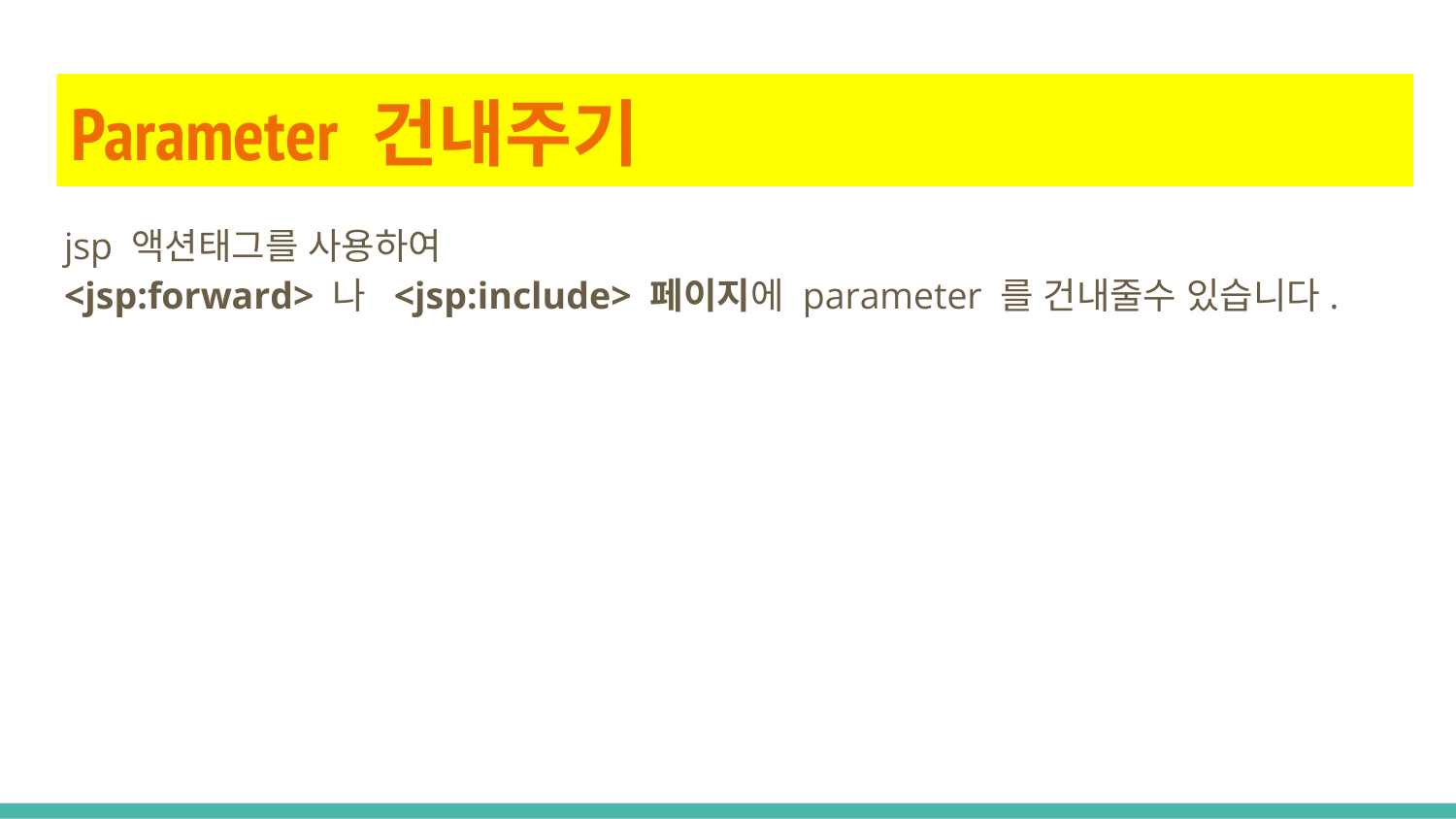

# Parameter 건내주기
jsp 액션태그를 사용하여
<jsp:forward> 나  <jsp:include> 페이지에 parameter 를 건내줄수 있습니다.